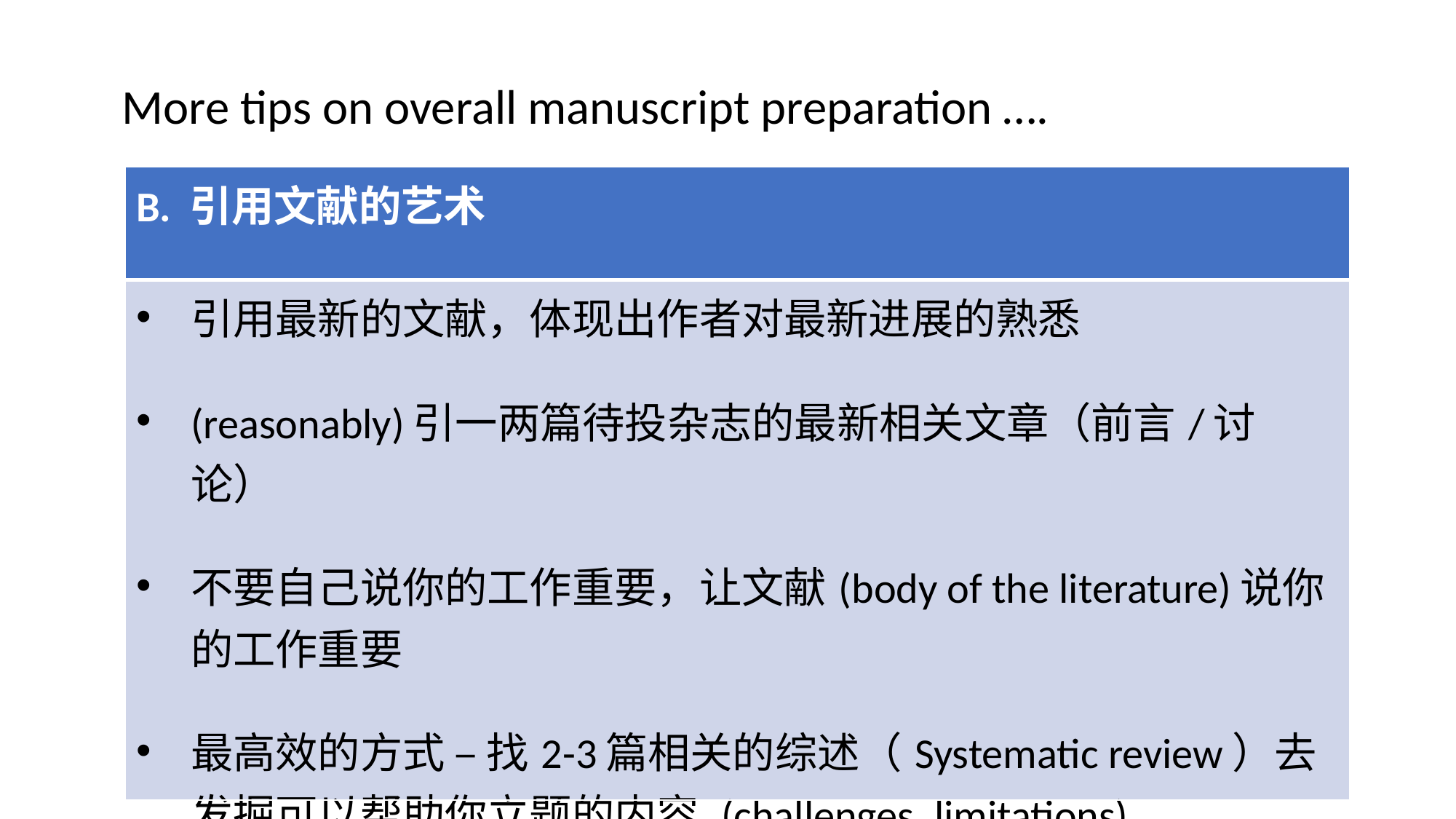

More tips on overall manuscript preparation ….
| B. 引用文献的艺术 |
| --- |
| 引用最新的文献，体现出作者对最新进展的熟悉 (reasonably)引一两篇待投杂志的最新相关文章（前言/讨论） 不要自己说你的工作重要，让文献(body of the literature)说你的工作重要 最高效的方式 – 找2-3篇相关的综述（Systematic review）去发掘可以帮助你立题的内容 (challenges, limitations) |